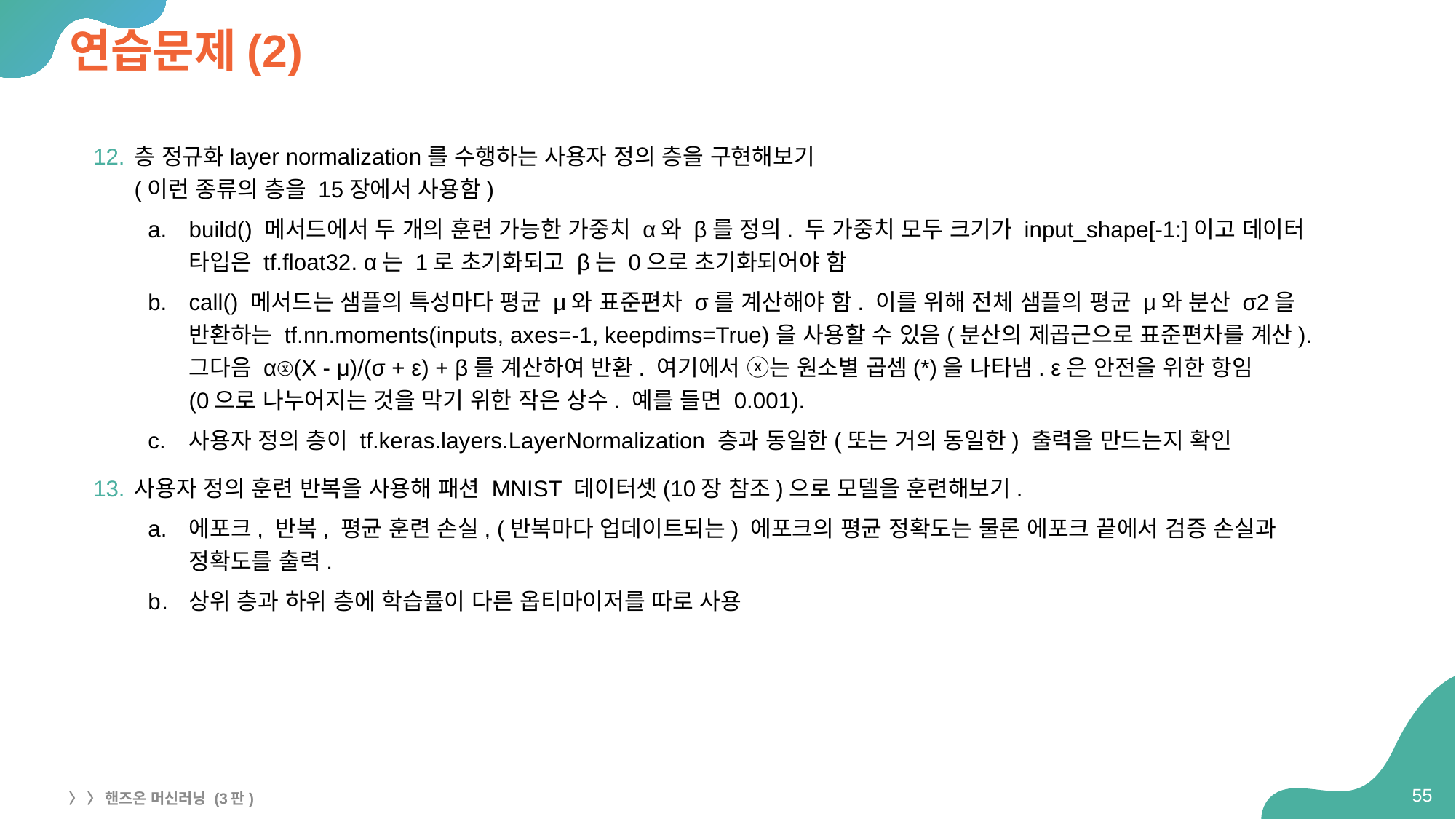

# 연습문제(2)
층 정규화layer normalization를 수행하는 사용자 정의 층을 구현해보기
(이런 종류의 층을 15장에서 사용함)
build() 메서드에서 두 개의 훈련 가능한 가중치 α와 β를 정의. 두 가중치 모두 크기가 input_shape[-1:]이고 데이터 타입은 tf.float32. α는 1로 초기화되고 β는 0으로 초기화되어야 함
call() 메서드는 샘플의 특성마다 평균 μ와 표준편차 σ를 계산해야 함. 이를 위해 전체 샘플의 평균 μ와 분산 σ2을
반환하는 tf.nn.moments(inputs, axes=-1, keepdims=True)을 사용할 수 있음(분산의 제곱근으로 표준편차를 계산). 그다음 αⓧ(X - μ)/(σ + ε) + β를 계산하여 반환. 여기에서 ⓧ는 원소별 곱셈(*)을 나타냄. ε은 안전을 위한 항임
(0으로 나누어지는 것을 막기 위한 작은 상수. 예를 들면 0.001).
사용자 정의 층이 tf.keras.layers.LayerNormalization 층과 동일한(또는 거의 동일한) 출력을 만드는지 확인
사용자 정의 훈련 반복을 사용해 패션 MNIST 데이터셋(10장 참조)으로 모델을 훈련해보기.
에포크, 반복, 평균 훈련 손실, (반복마다 업데이트되는) 에포크의 평균 정확도는 물론 에포크 끝에서 검증 손실과
정확도를 출력.
상위 층과 하위 층에 학습률이 다른 옵티마이저를 따로 사용
55
〉 〉 핸즈온 머신러닝 (3판)